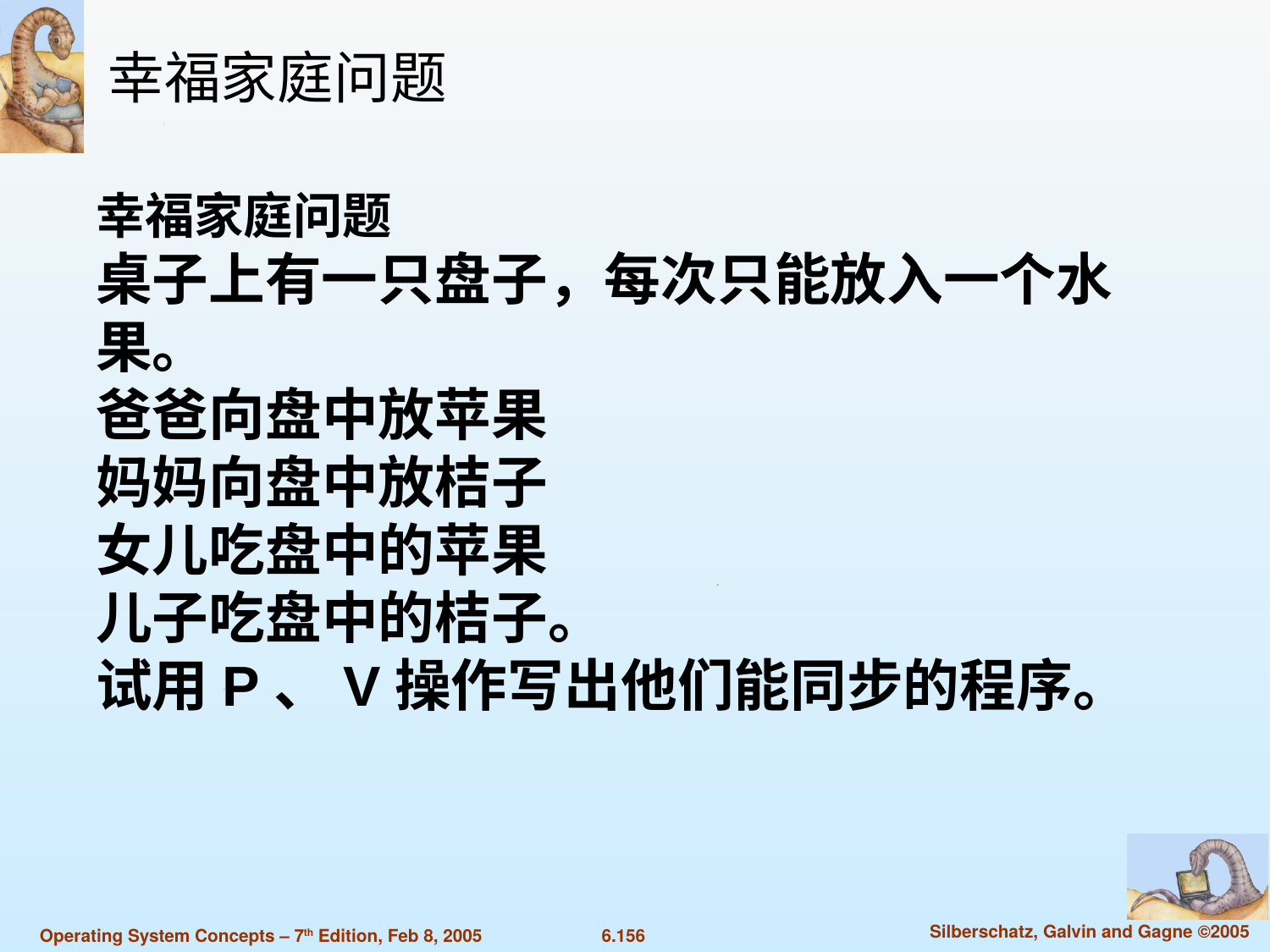

幸福家庭问题
幸福家庭问题
桌子上有一只盘子，每次只能放入一个水果。
爸爸向盘中放苹果
妈妈向盘中放桔子
女儿吃盘中的苹果
儿子吃盘中的桔子。
试用P、V操作写出他们能同步的程序。